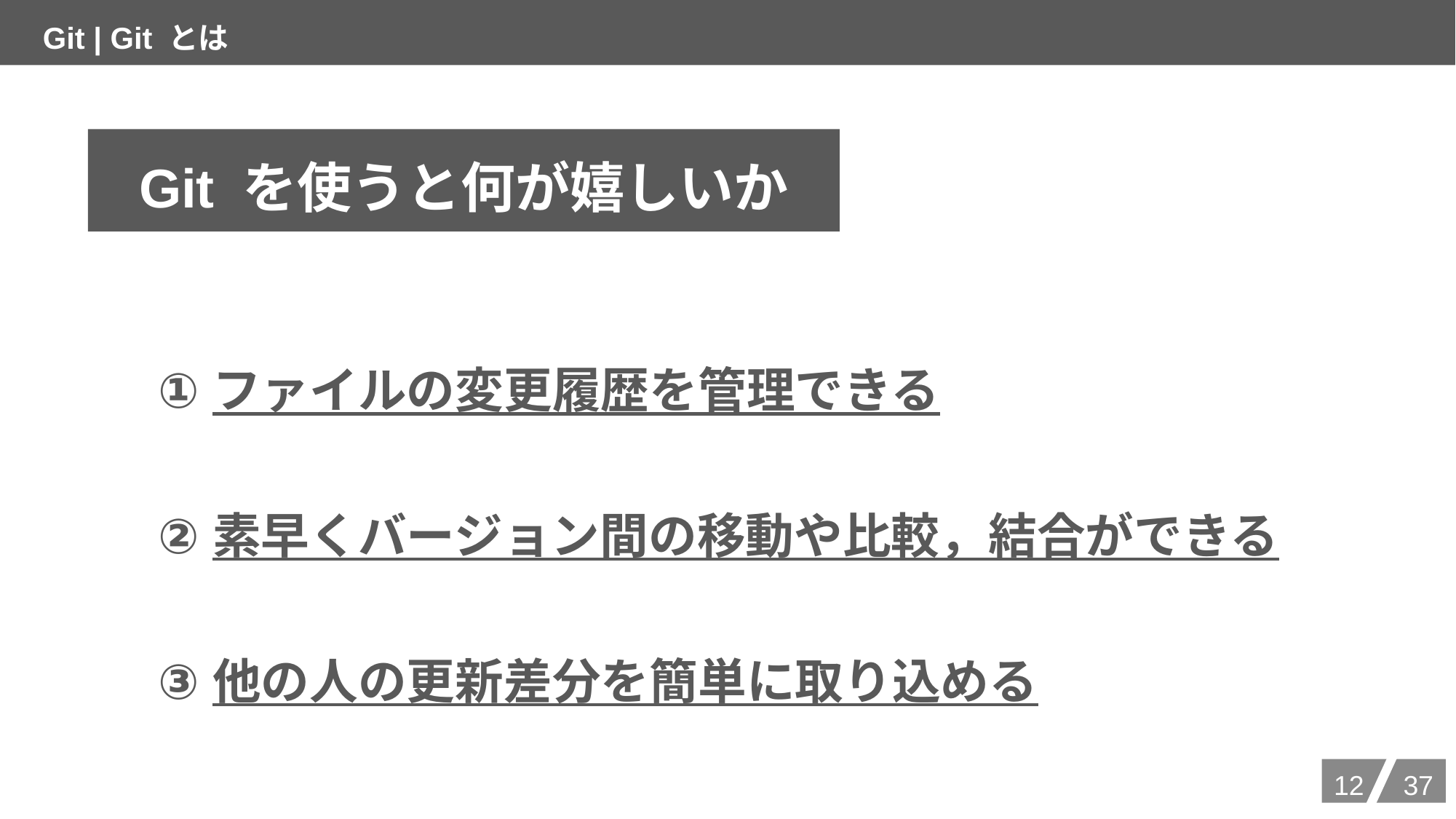

Git | Git とは
Git を使うと何が嬉しいか
ファイルの変更履歴を管理できる
素早くバージョン間の移動や比較，結合ができる
他の人の更新差分を簡単に取り込める
12
37